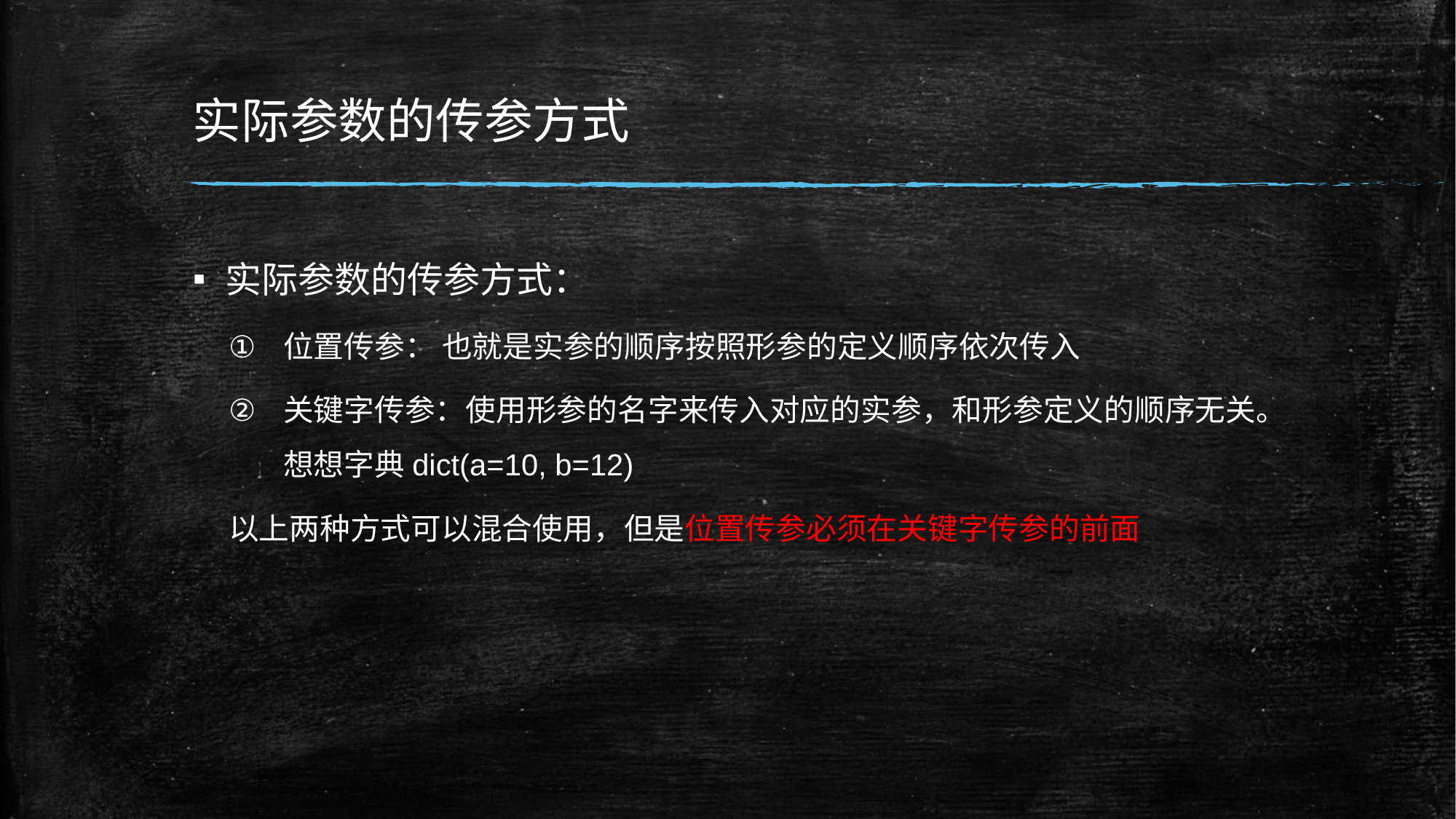

# 实际参数的传参方式
实际参数的传参方式：
位置传参： 也就是实参的顺序按照形参的定义顺序依次传入
关键字传参：使用形参的名字来传入对应的实参，和形参定义的顺序无关。想想字典dict(a=10, b=12)
以上两种方式可以混合使用，但是位置传参必须在关键字传参的前面